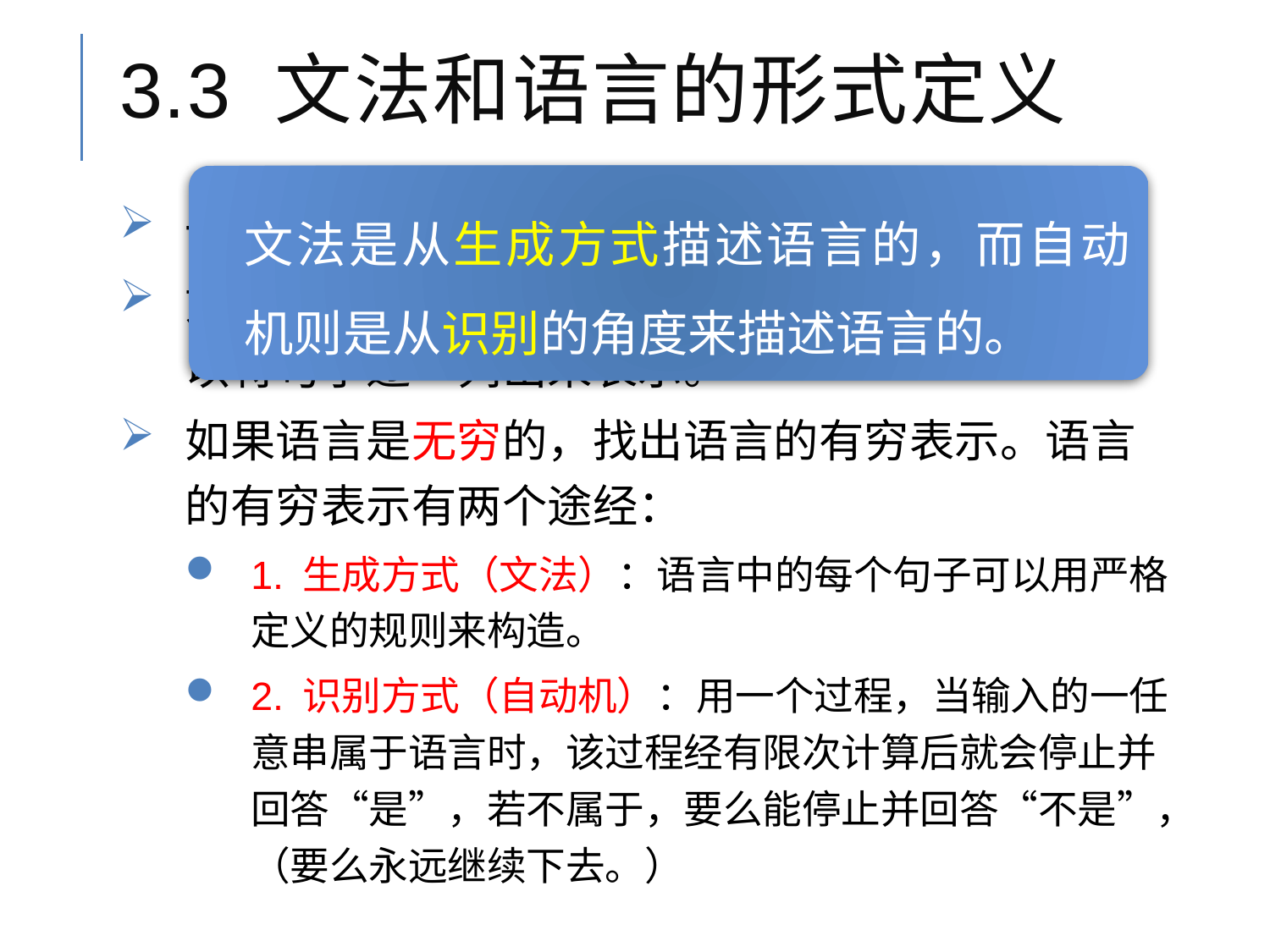

# 3.3 文法和语言的形式定义
文法是从生成方式描述语言的，而自动机则是从识别的角度来描述语言的。
一、如何来描述一种语言
如果语言是有穷的（只含有有穷多个句子），可以将句子逐一列出来表示。
如果语言是无穷的，找出语言的有穷表示。语言的有穷表示有两个途经：
1. 生成方式（文法）：语言中的每个句子可以用严格定义的规则来构造。
2. 识别方式（自动机）：用一个过程，当输入的一任意串属于语言时，该过程经有限次计算后就会停止并回答“是”，若不属于，要么能停止并回答“不是”，（要么永远继续下去。）
22